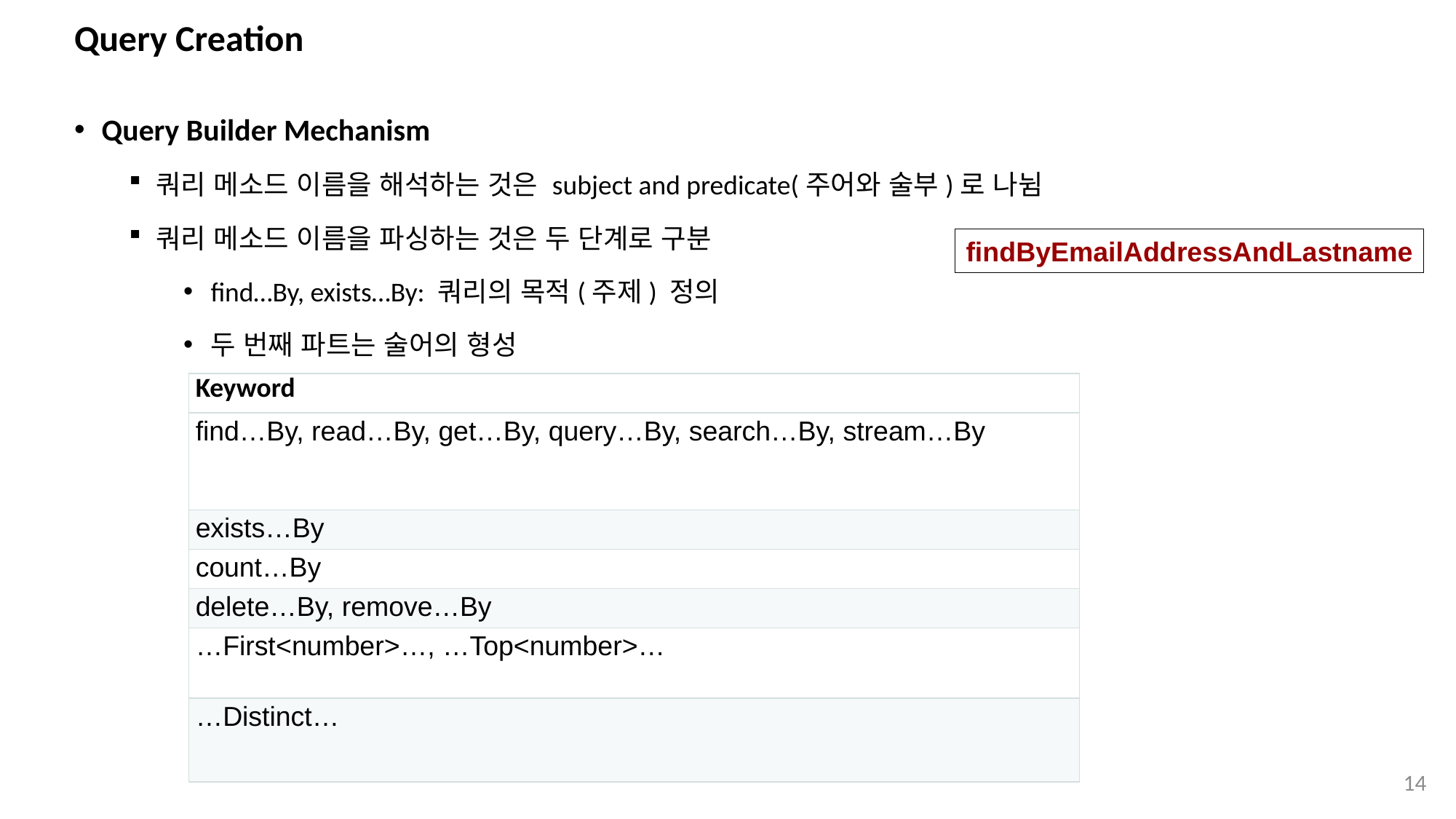

# Query Creation
Query Builder Mechanism
쿼리 메소드 이름을 해석하는 것은 subject and predicate(주어와 술부)로 나뉨
쿼리 메소드 이름을 파싱하는 것은 두 단계로 구분
find…By, exists…By: 쿼리의 목적(주제) 정의
두 번째 파트는 술어의 형성

findByEmailAddressAndLastname
| Keyword |
| --- |
| find…By, read…By, get…By, query…By, search…By, stream…By |
| exists…By |
| count…By |
| delete…By, remove…By |
| …First<number>…, …Top<number>… |
| …Distinct… |
14